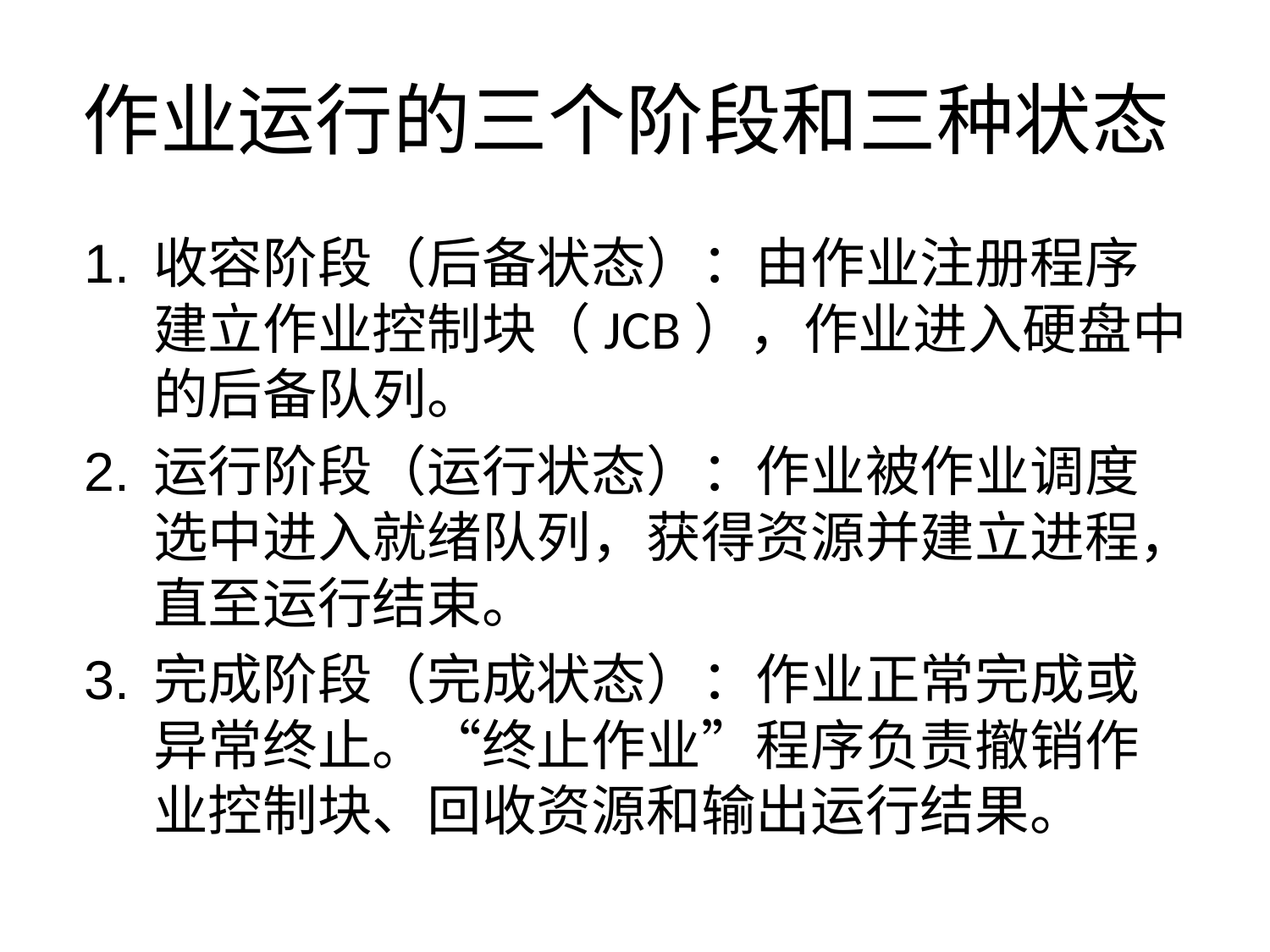

# 作业运行的三个阶段和三种状态
收容阶段（后备状态）：由作业注册程序建立作业控制块（JCB），作业进入硬盘中的后备队列。
运行阶段（运行状态）：作业被作业调度选中进入就绪队列，获得资源并建立进程，直至运行结束。
完成阶段（完成状态）：作业正常完成或异常终止。“终止作业”程序负责撤销作业控制块、回收资源和输出运行结果。